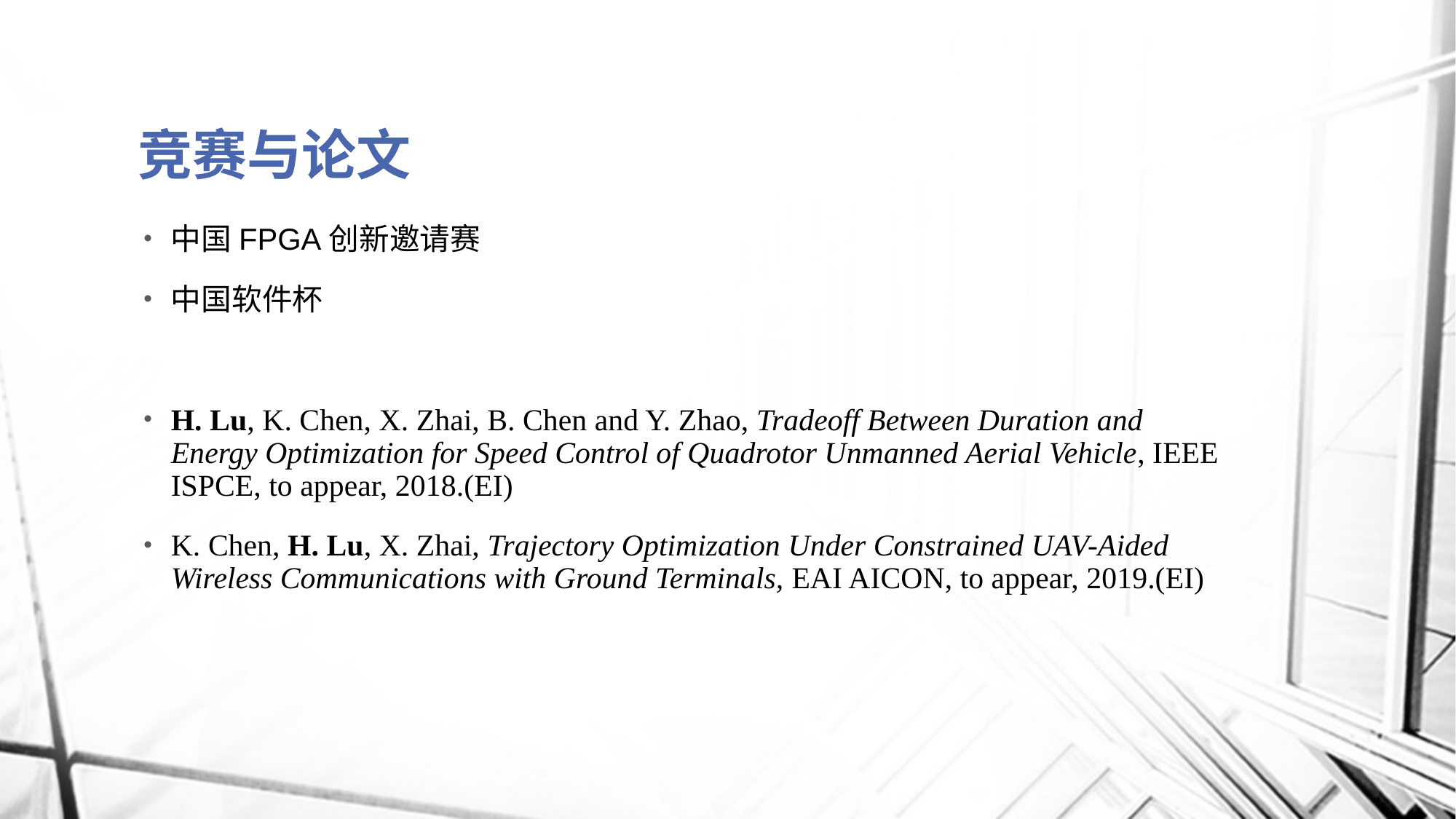

# 竞赛与论文
中国FPGA创新邀请赛
中国软件杯

H. Lu, K. Chen, X. Zhai, B. Chen and Y. Zhao, Tradeoff Between Duration and Energy Optimization for Speed Control of Quadrotor Unmanned Aerial Vehicle, IEEE ISPCE, to appear, 2018.(EI)
K. Chen, H. Lu, X. Zhai, Trajectory Optimization Under Constrained UAV-Aided Wireless Communications with Ground Terminals, EAI AICON, to appear, 2019.(EI)